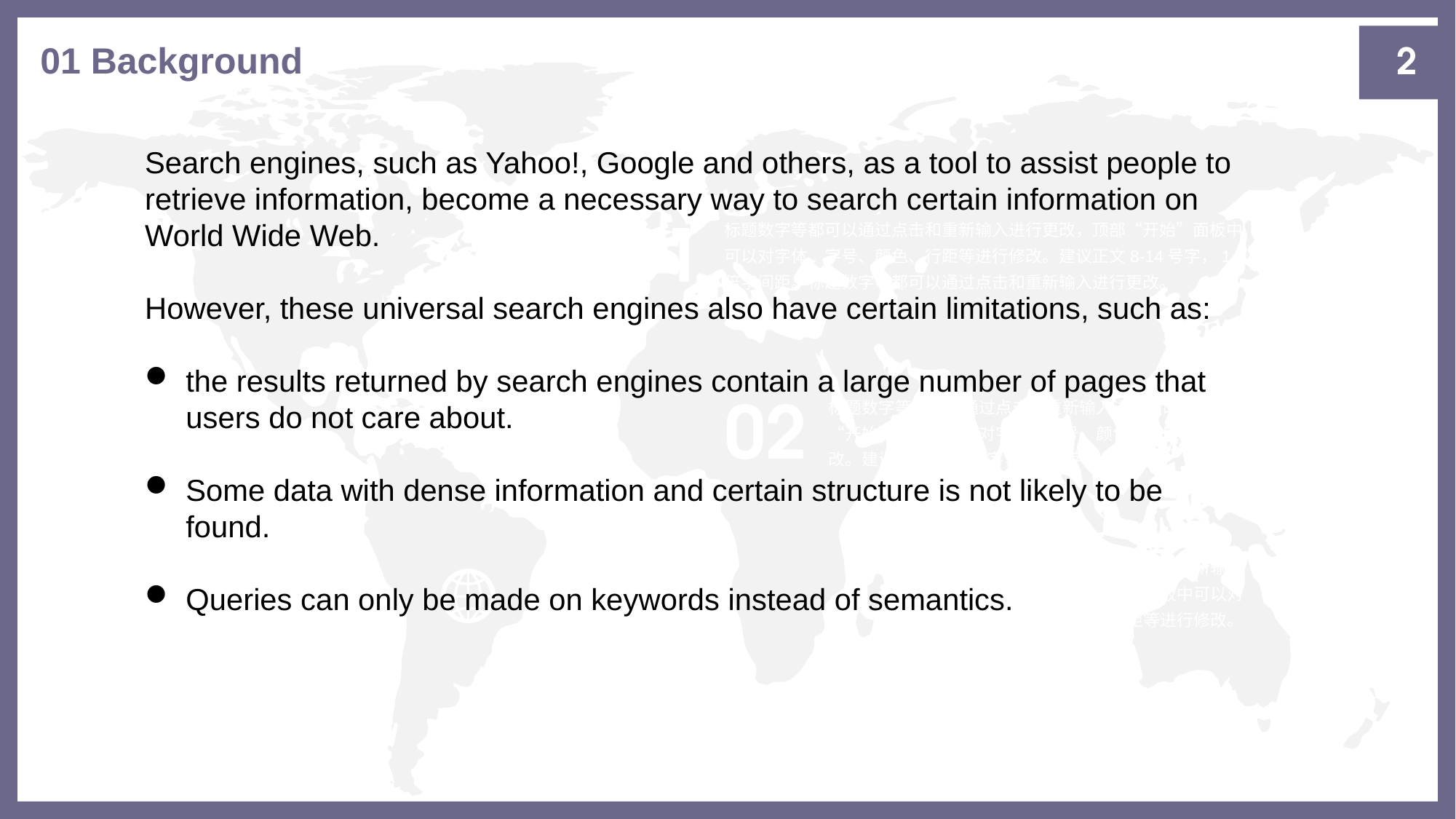

2
01 Background
Search engines, such as Yahoo!, Google and others, as a tool to assist people to retrieve information, become a necessary way to search certain information on World Wide Web.

However, these universal search engines also have certain limitations, such as:

the results returned by search engines contain a large number of pages that users do not care about.

Some data with dense information and certain structure is not likely to be found.

Queries can only be made on keywords instead of semantics.

01
标题数字等都可以通过点击和重新输入进行更改，顶部“开始”面板中可以对字体、字号、颜色、行距等进行修改。建议正文8-14号字，1.3倍字间距。标题数字等都可以通过点击和重新输入进行更改。

02
标题数字等都可以通过点击和重新输入进行更改，顶部“开始”面板中可以对字体、字号、颜色、行距等进行修改。建议正文8-14号字，1.3倍字间距。

03
标题数字等都可以通过点击和重新输入进行更改，顶部“开始”面板中可以对字体、字号、颜色、行距等进行修改。